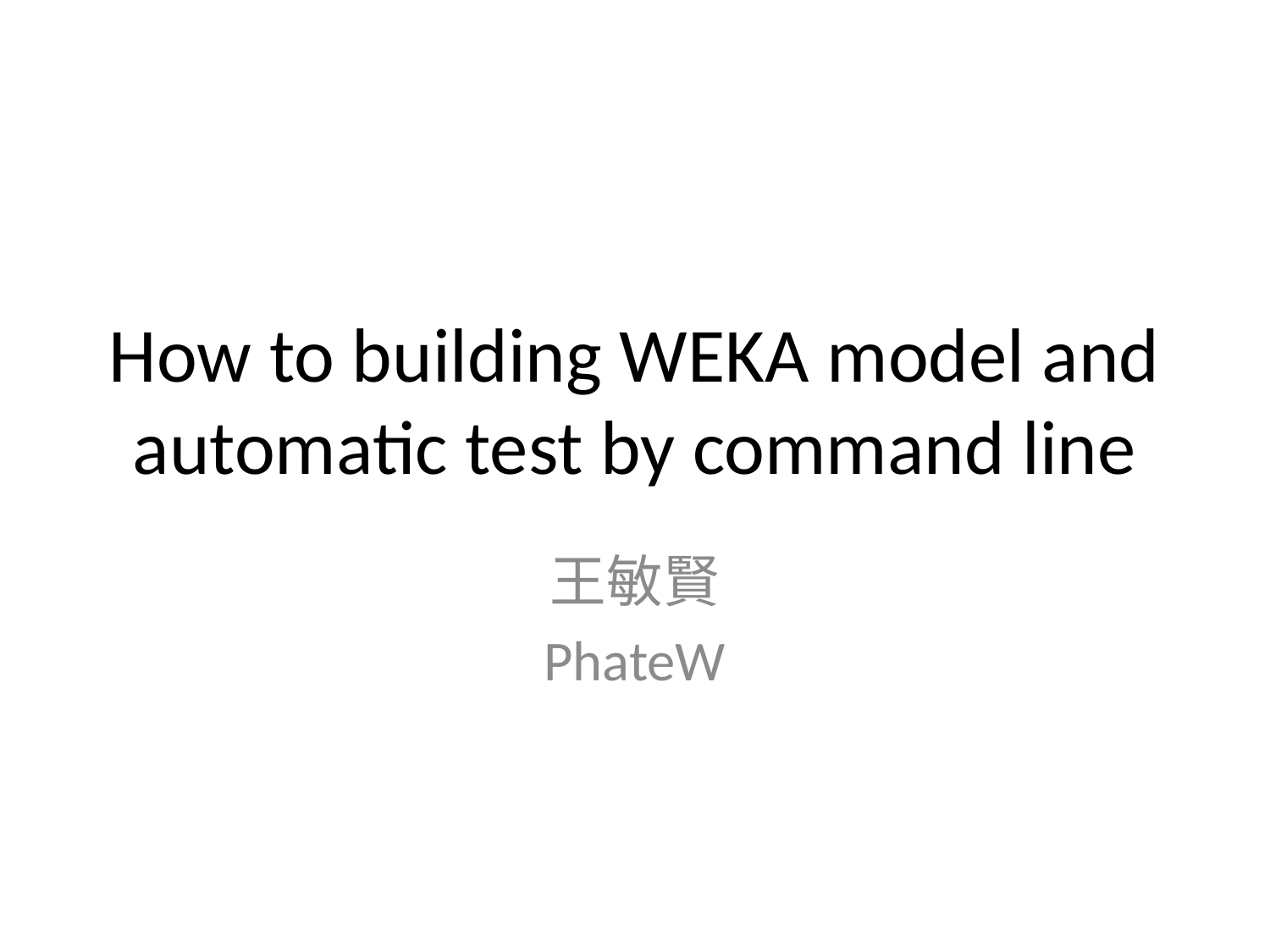

# How to building WEKA model and automatic test by command line
王敏賢
PhateW